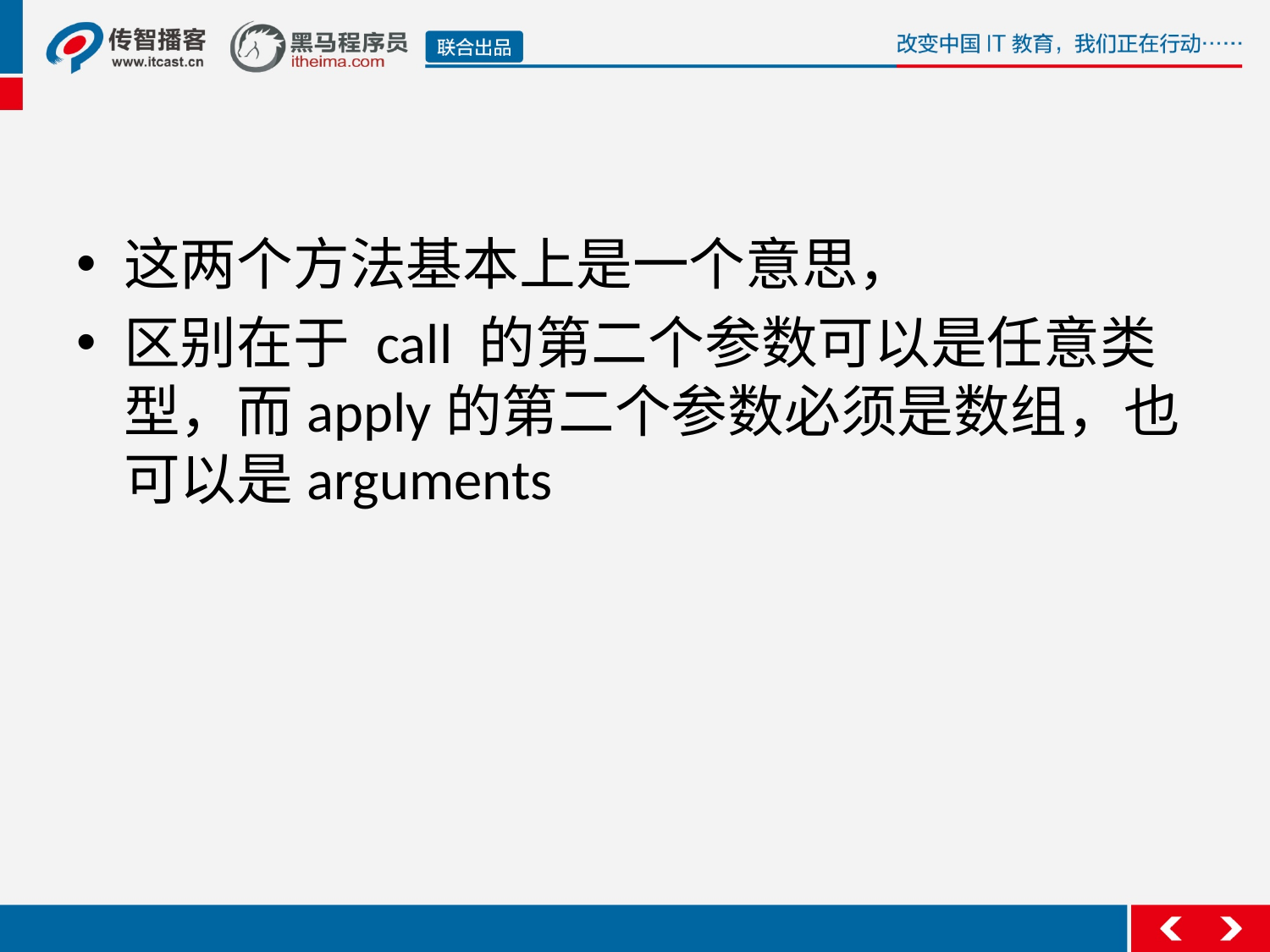

#
这两个方法基本上是一个意思，
区别在于 call 的第二个参数可以是任意类型，而apply的第二个参数必须是数组，也可以是arguments